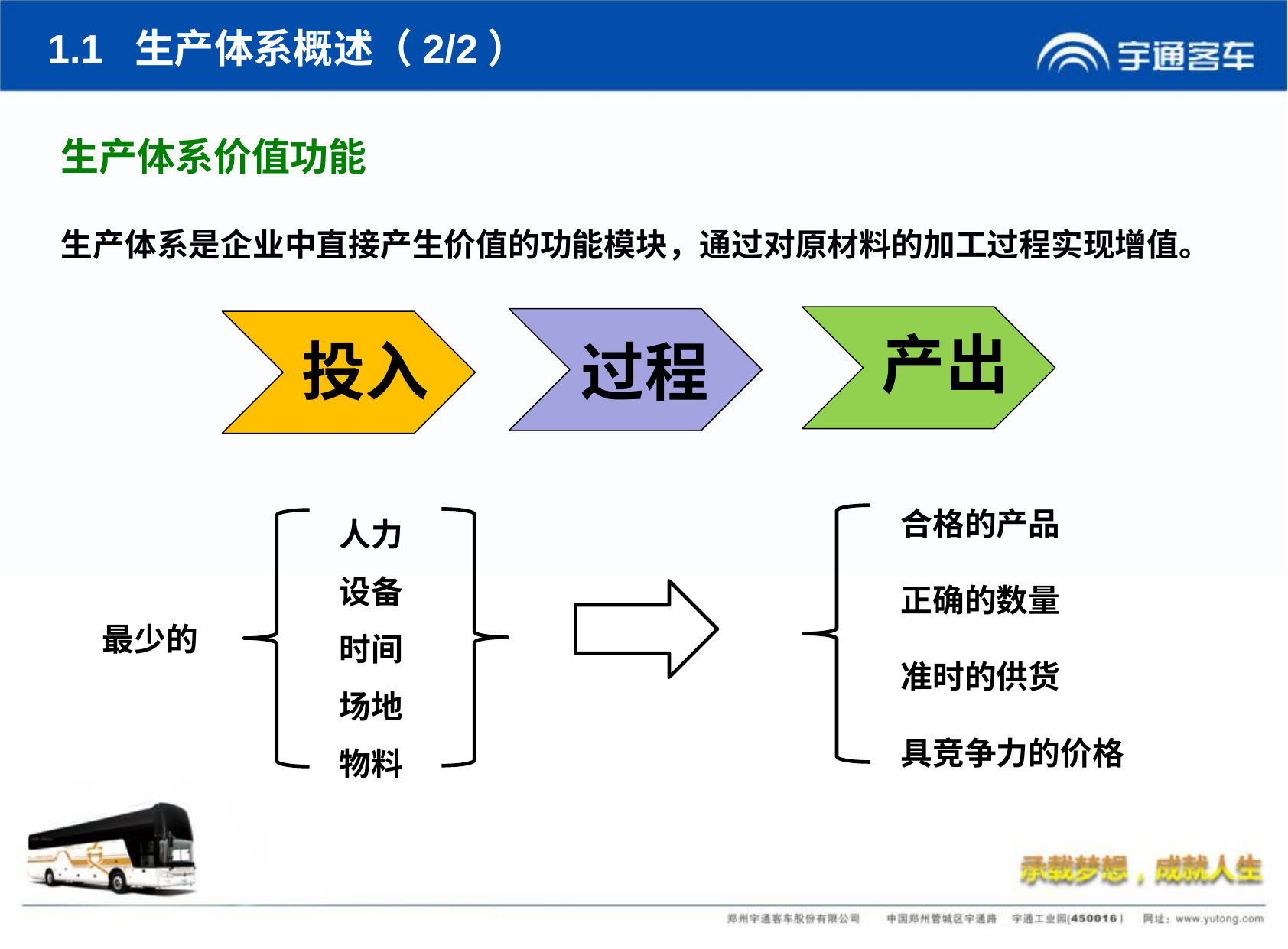

1.1  生产体系概述（2/2）
生产体系价值功能
生产体系是企业中直接产生价值的功能模块，通过对原材料的加工过程实现增值。

产出

过程

投入
合格的产品
正确的数量
准时的供货
具竞争力的价格

人力
设备
时间
场地
物料

最少的